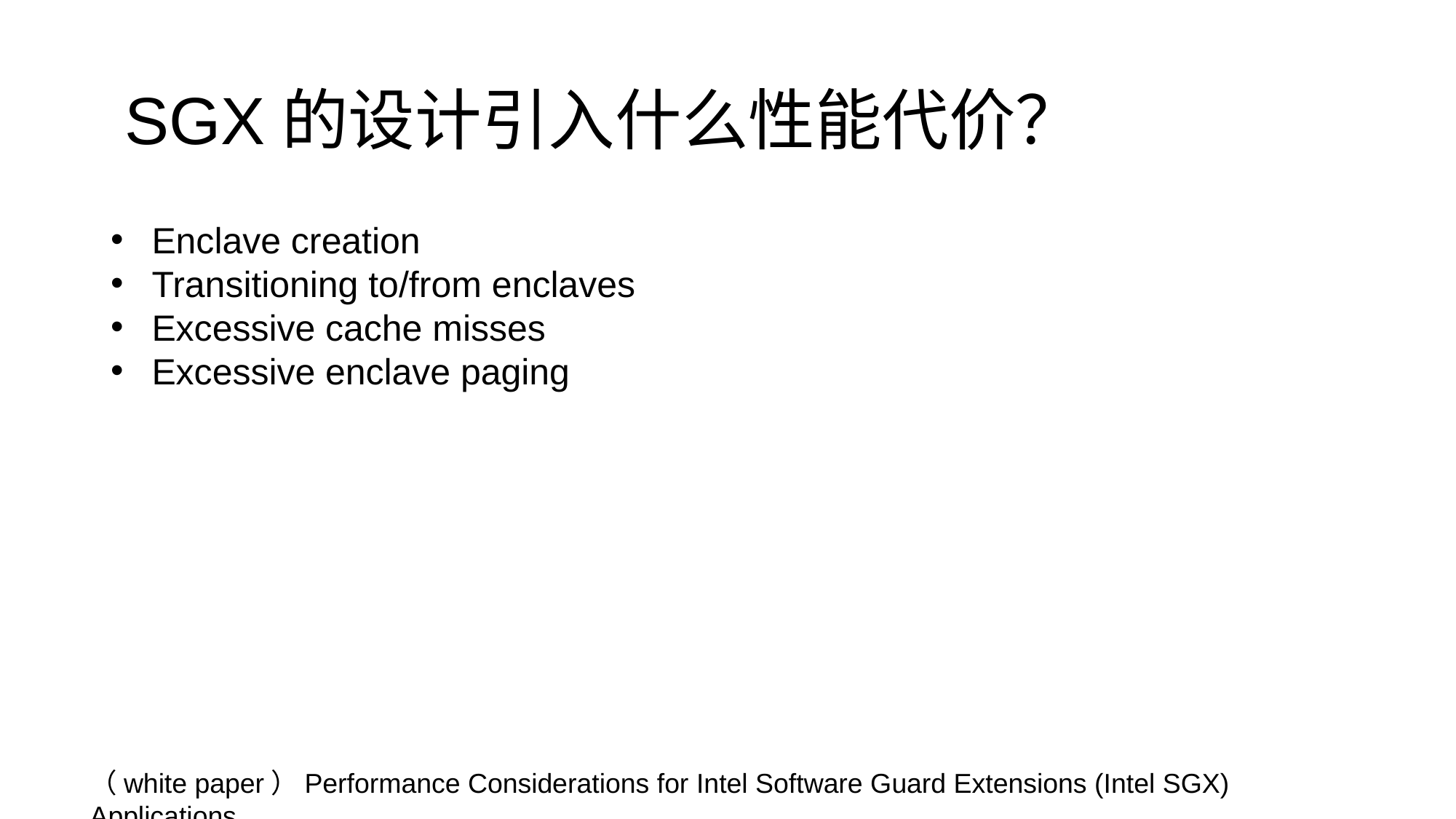

# SGX的设计引入什么性能代价？
Enclave creation
Transitioning to/from enclaves
Excessive cache misses
Excessive enclave paging
（white paper）Performance Considerations for Intel Software Guard Extensions (Intel SGX) Applications